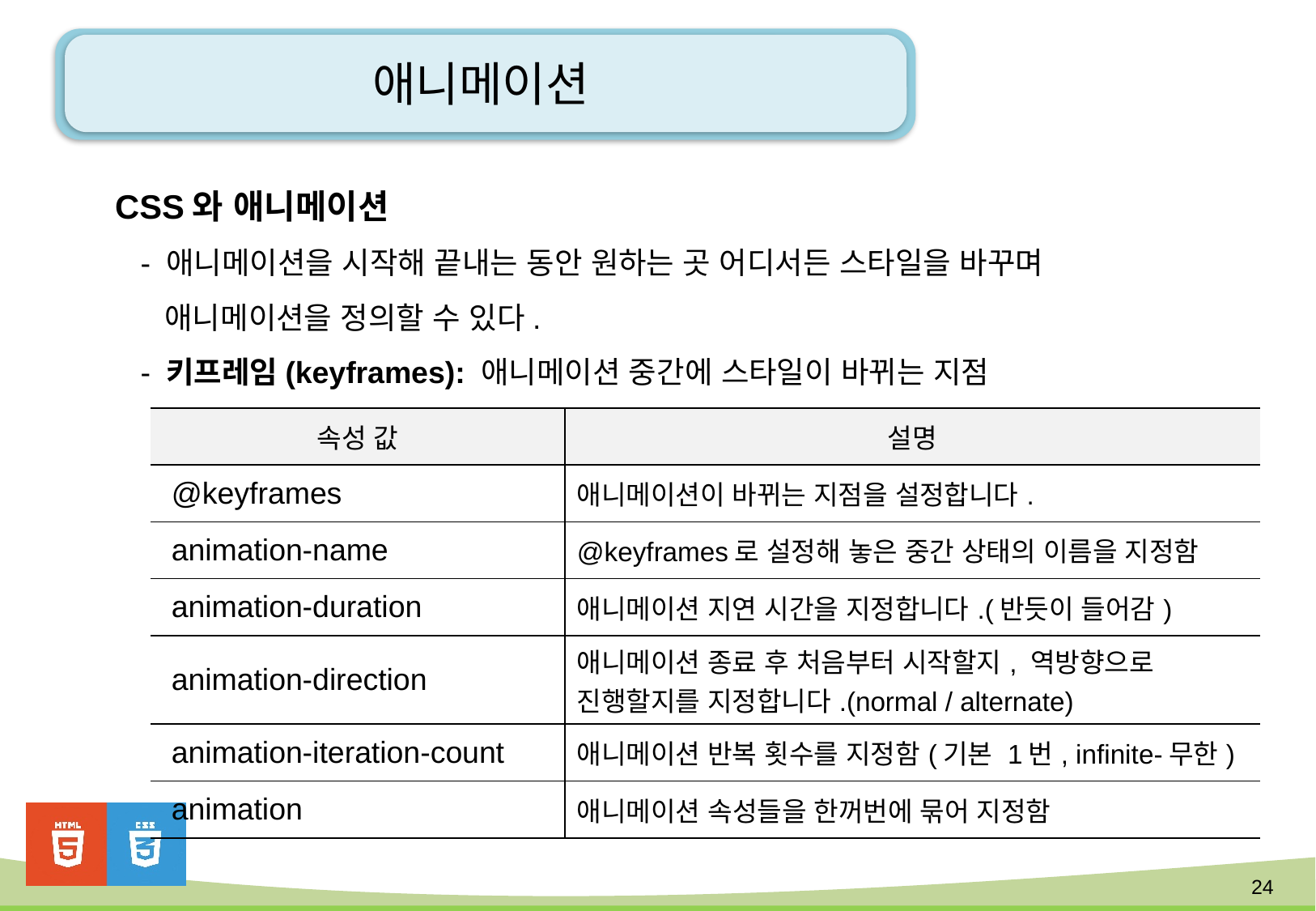

# 애니메이션
CSS와 애니메이션
   - 애니메이션을 시작해 끝내는 동안 원하는 곳 어디서든 스타일을 바꾸며
     애니메이션을 정의할 수 있다.
   - 키프레임(keyframes): 애니메이션 중간에 스타일이 바뀌는 지점
| 속성 값 | 설명 |
| --- | --- |
| @keyframes | 애니메이션이 바뀌는 지점을 설정합니다. |
| animation-name | @keyframes로 설정해 놓은 중간 상태의 이름을 지정함 |
| animation-duration | 애니메이션 지연 시간을 지정합니다.(반듯이 들어감) |
| animation-direction | 애니메이션 종료 후 처음부터 시작할지, 역방향으로 진행할지를 지정합니다.(normal / alternate) |
| animation-iteration-count | 애니메이션 반복 횟수를 지정함(기본 1번, infinite-무한) |
| animation | 애니메이션 속성들을 한꺼번에 묶어 지정함 |
24